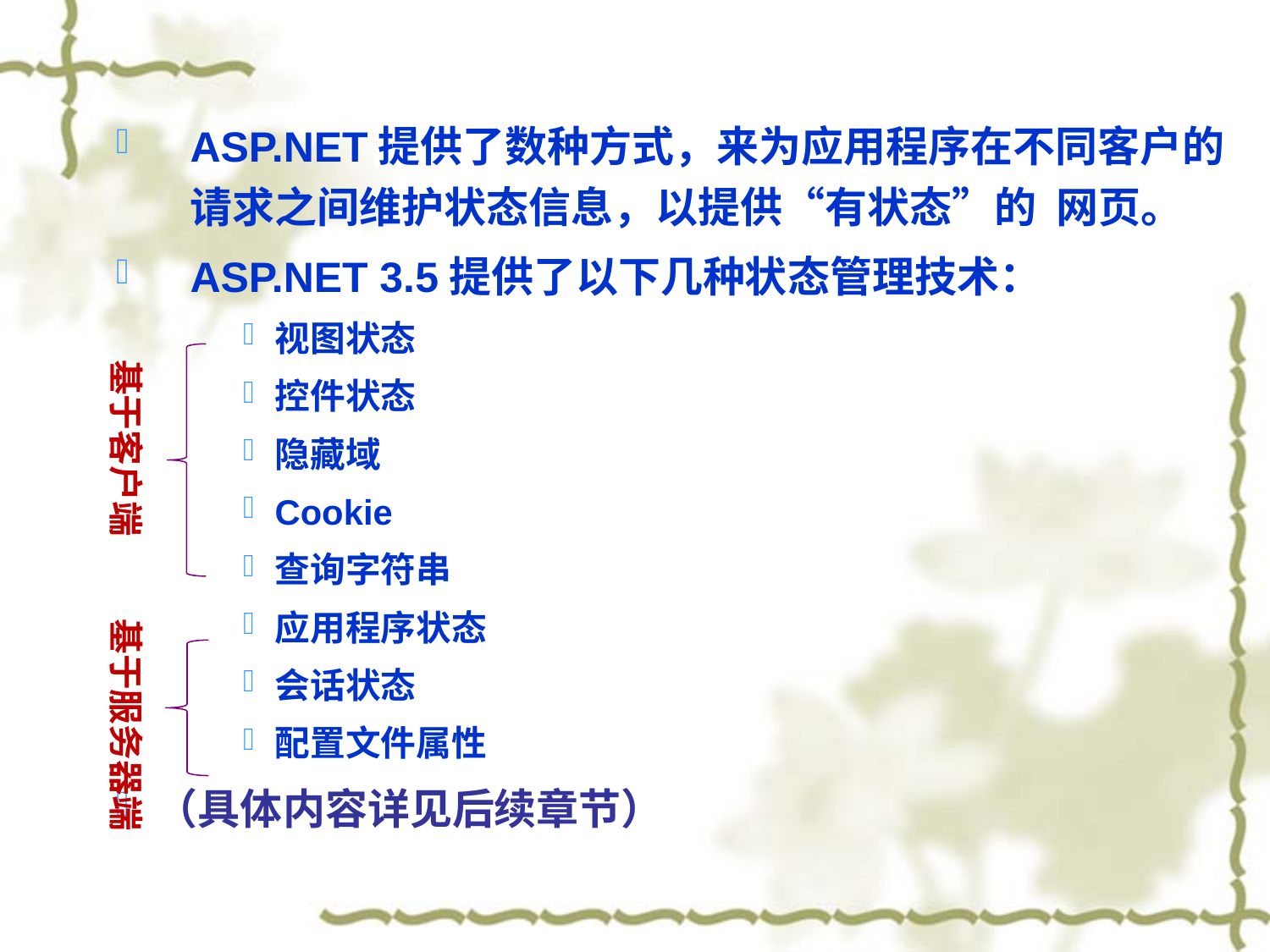

ASP.NET提供了数种方式，来为应用程序在不同客户的请求之间维护状态信息，以提供“有状态”的  网页。
ASP.NET 3.5提供了以下几种状态管理技术：
视图状态
控件状态
隐藏域
Cookie
查询字符串
应用程序状态
会话状态
配置文件属性
（具体内容详见后续章节）
基于客户端

基于服务器端